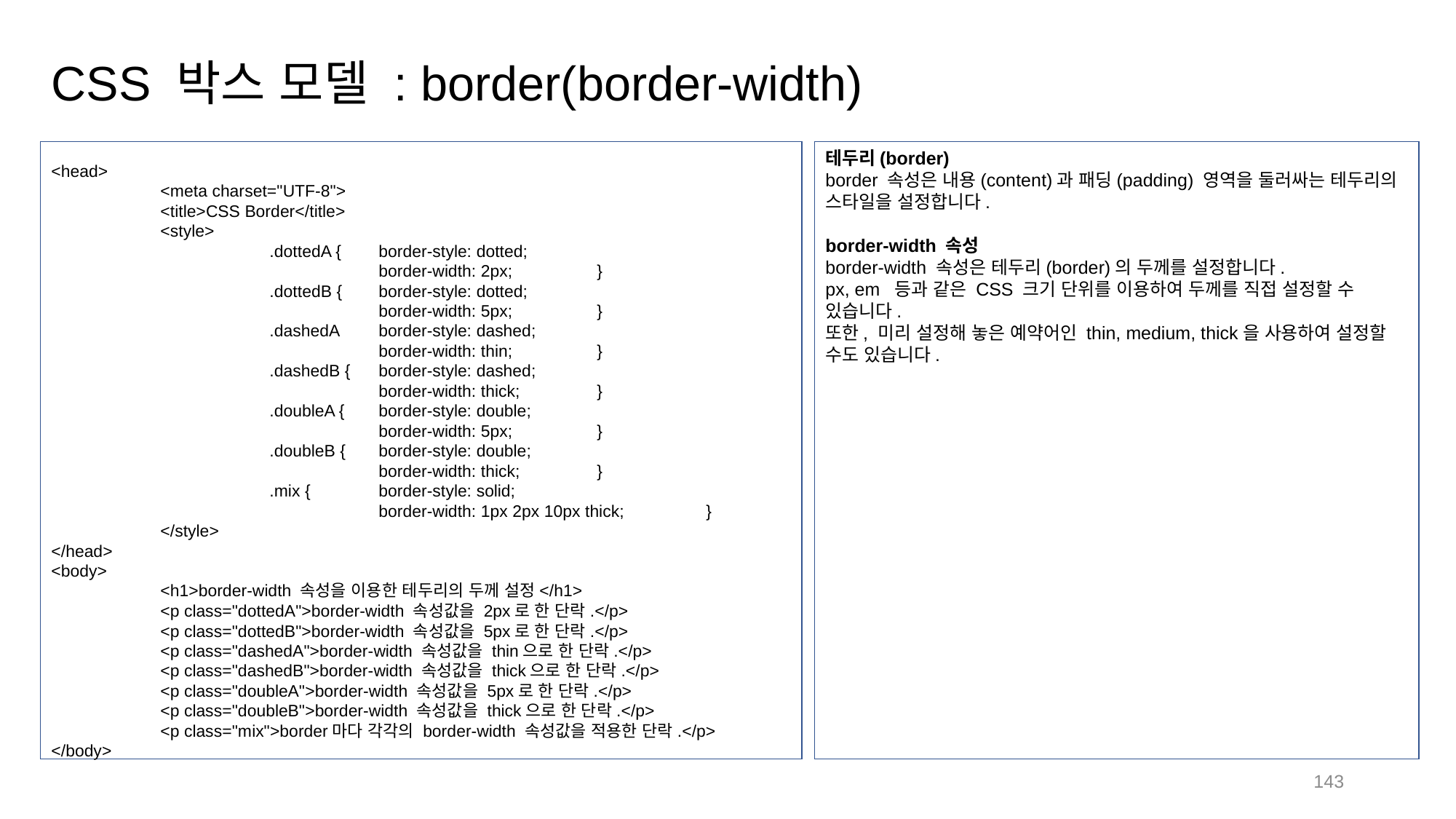

# CSS 박스 모델 : border(border-width)

<head>
	<meta charset="UTF-8">
	<title>CSS Border</title>
	<style>
		.dottedA {	border-style: dotted;
			border-width: 2px; 	}
		.dottedB {	border-style: dotted;
			border-width: 5px;	}
		.dashedA 	border-style: dashed;
			border-width: thin;	}
		.dashedB {	border-style: dashed;
			border-width: thick;	}
		.doubleA {	border-style: double;
			border-width: 5px;	}
		.doubleB {	border-style: double;
			border-width: thick;	}
		.mix {	border-style: solid;
			border-width: 1px 2px 10px thick;	}
	</style>
</head>
<body>
	<h1>border-width 속성을 이용한 테두리의 두께 설정</h1>
	<p class="dottedA">border-width 속성값을 2px로 한 단락.</p>
	<p class="dottedB">border-width 속성값을 5px로 한 단락.</p>
	<p class="dashedA">border-width 속성값을 thin으로 한 단락.</p>
	<p class="dashedB">border-width 속성값을 thick으로 한 단락.</p>
	<p class="doubleA">border-width 속성값을 5px로 한 단락.</p>
	<p class="doubleB">border-width 속성값을 thick으로 한 단락.</p>
	<p class="mix">border마다 각각의 border-width 속성값을 적용한 단락.</p>
</body>
테두리(border)
border 속성은 내용(content)과 패딩(padding) 영역을 둘러싸는 테두리의 스타일을 설정합니다.

border-width 속성
border-width 속성은 테두리(border)의 두께를 설정합니다.
px, em  등과 같은 CSS 크기 단위를 이용하여 두께를 직접 설정할 수 있습니다.
또한, 미리 설정해 놓은 예약어인 thin, medium, thick을 사용하여 설정할 수도 있습니다.

143